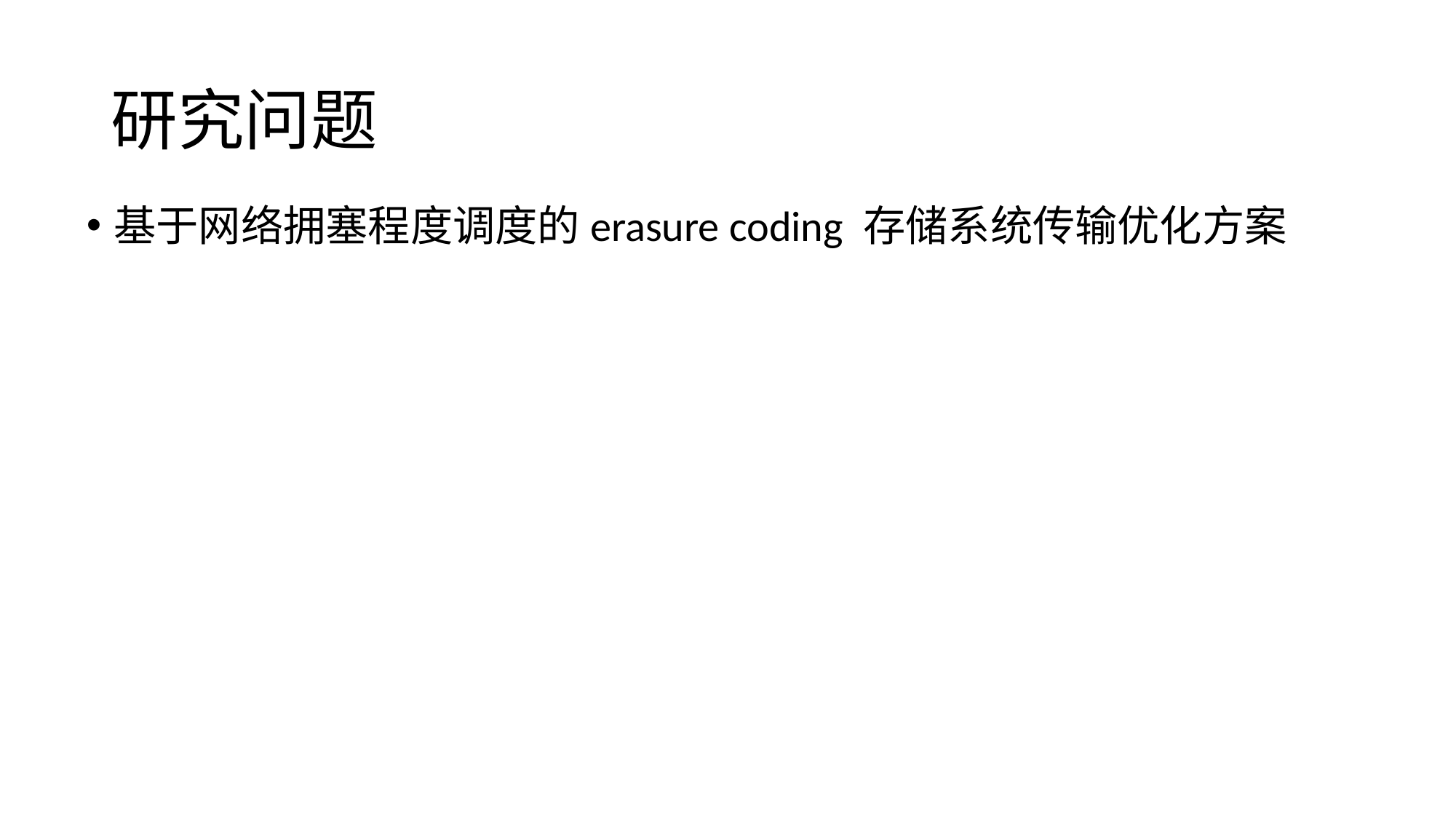

# 研究问题
基于网络拥塞程度调度的erasure coding 存储系统传输优化方案
吞吐量严重下降